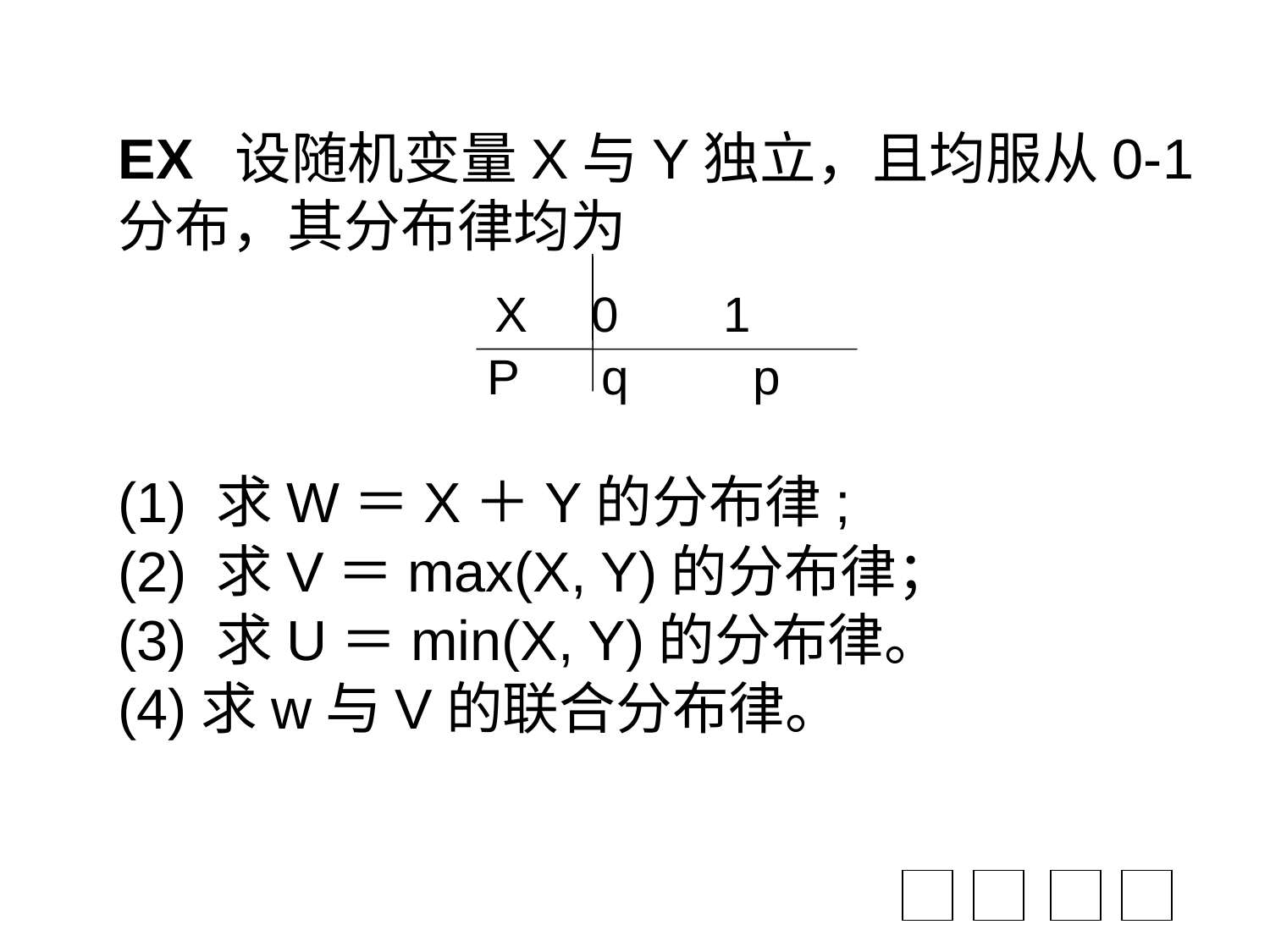

EX  设随机变量X与Y独立，且均服从0-1 分布，其分布律均为
  X        0             1
 P      q         p

(1) 求W＝X＋Y的分布律;
(2) 求V＝max(X, Y)的分布律；
(3) 求U＝min(X, Y)的分布律。
(4)求w与V的联合分布律。